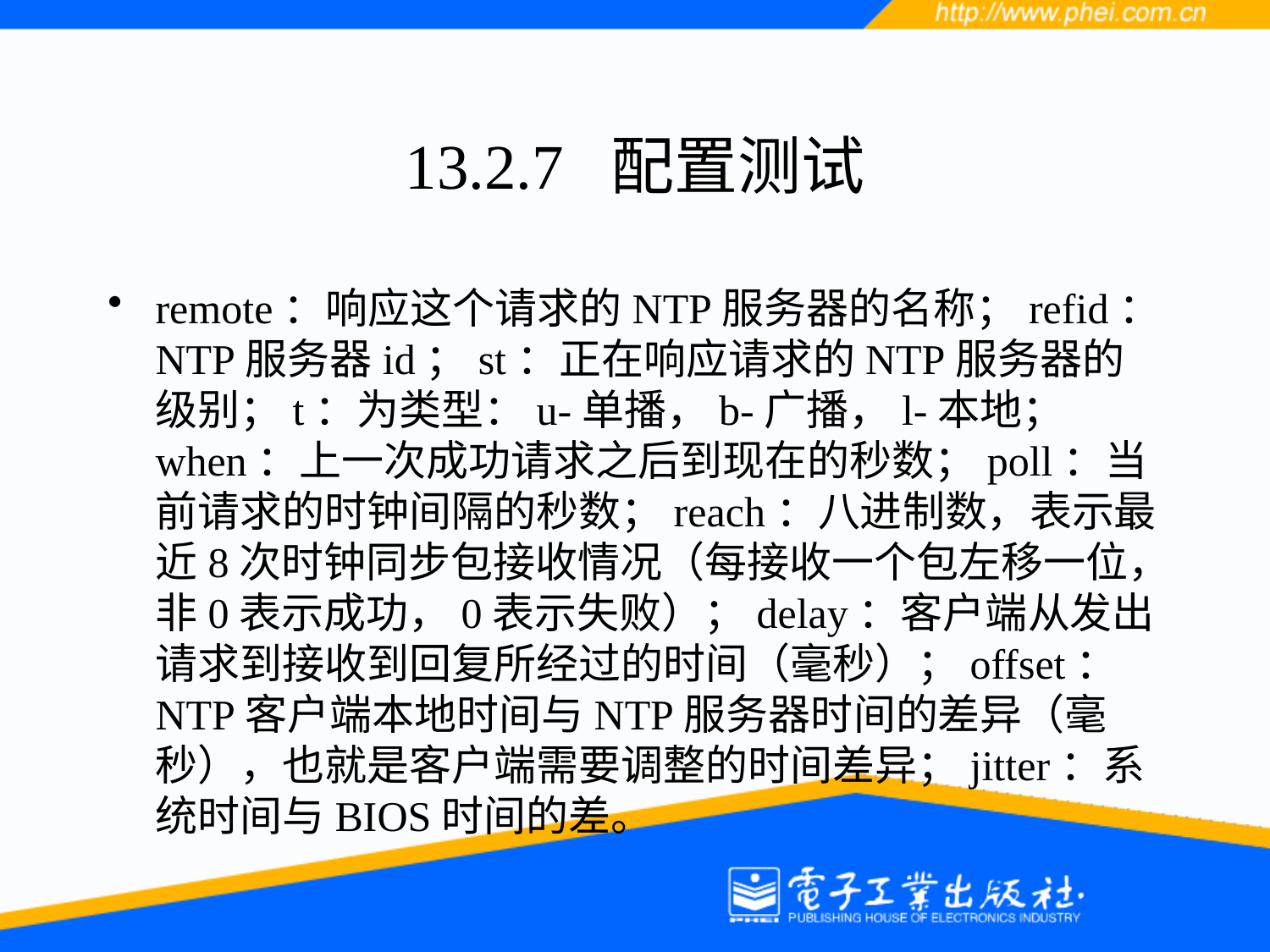

# 13.2.7  配置测试
remote：响应这个请求的NTP服务器的名称；refid：NTP服务器id；st：正在响应请求的NTP服务器的级别；t：为类型：u-单播，b-广播，l-本地；when：上一次成功请求之后到现在的秒数；poll：当前请求的时钟间隔的秒数；reach：八进制数，表示最近8次时钟同步包接收情况（每接收一个包左移一位，非0表示成功，0表示失败）；delay：客户端从发出请求到接收到回复所经过的时间（毫秒）；offset：NTP客户端本地时间与NTP服务器时间的差异（毫秒），也就是客户端需要调整的时间差异；jitter：系统时间与BIOS时间的差。